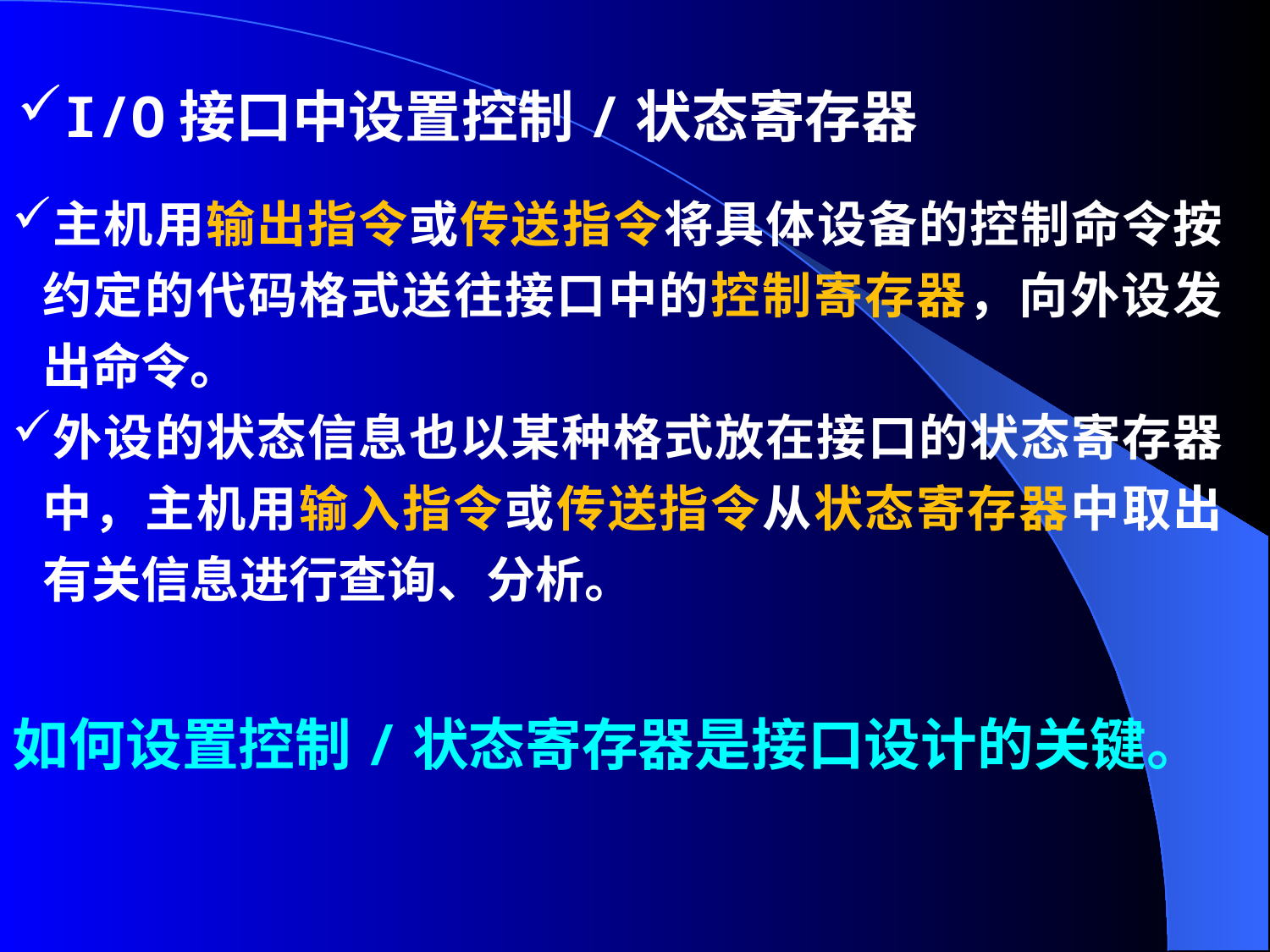

I/O接口中设置控制/状态寄存器
主机用输出指令或传送指令将具体设备的控制命令按约定的代码格式送往接口中的控制寄存器，向外设发出命令。
外设的状态信息也以某种格式放在接口的状态寄存器中，主机用输入指令或传送指令从状态寄存器中取出有关信息进行查询、分析。
如何设置控制/状态寄存器是接口设计的关键。